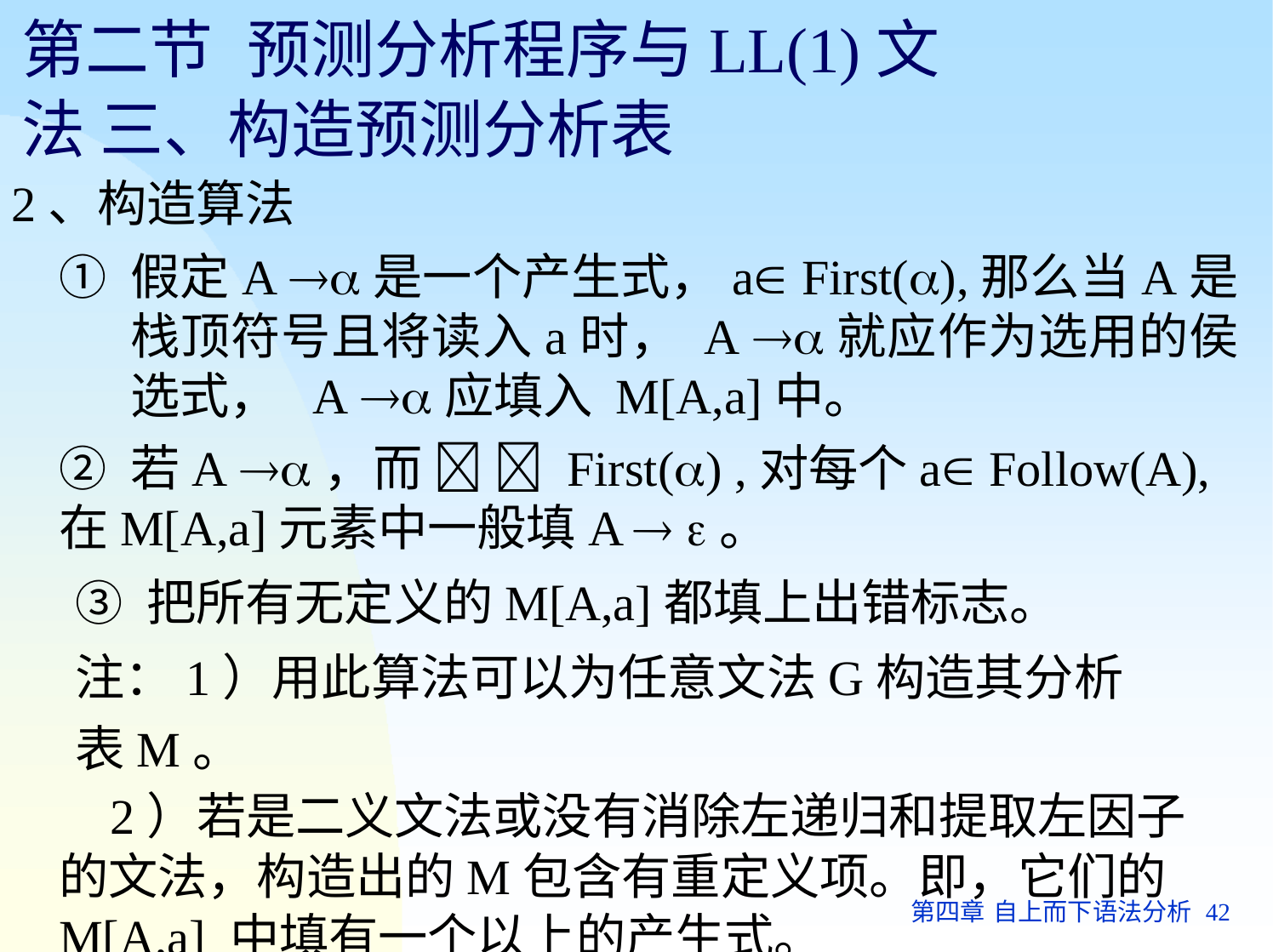

# 第二节	预测分析程序与LL(1)文法 三、构造预测分析表
2、构造算法
假定A →α是一个产生式，a∈ First(α),那么当A是栈顶符号且将读入a时， A →α就应作为选用的侯选式，  A →α应填入 M[A,a]中。
若A →α，而 ε ∈ First(α) ,对每个a∈ Follow(A),
在M[A,a]元素中一般填A → ε。
把所有无定义的M[A,a]都填上出错标志。
注：1）用此算法可以为任意文法G构造其分析表M。
2）若是二义文法或没有消除左递归和提取左因子的文法，构造出的M包含有重定义项。即，它们的M[A,a] 中填有一个以上的产生式。
第四章 自上而下语法分析 42